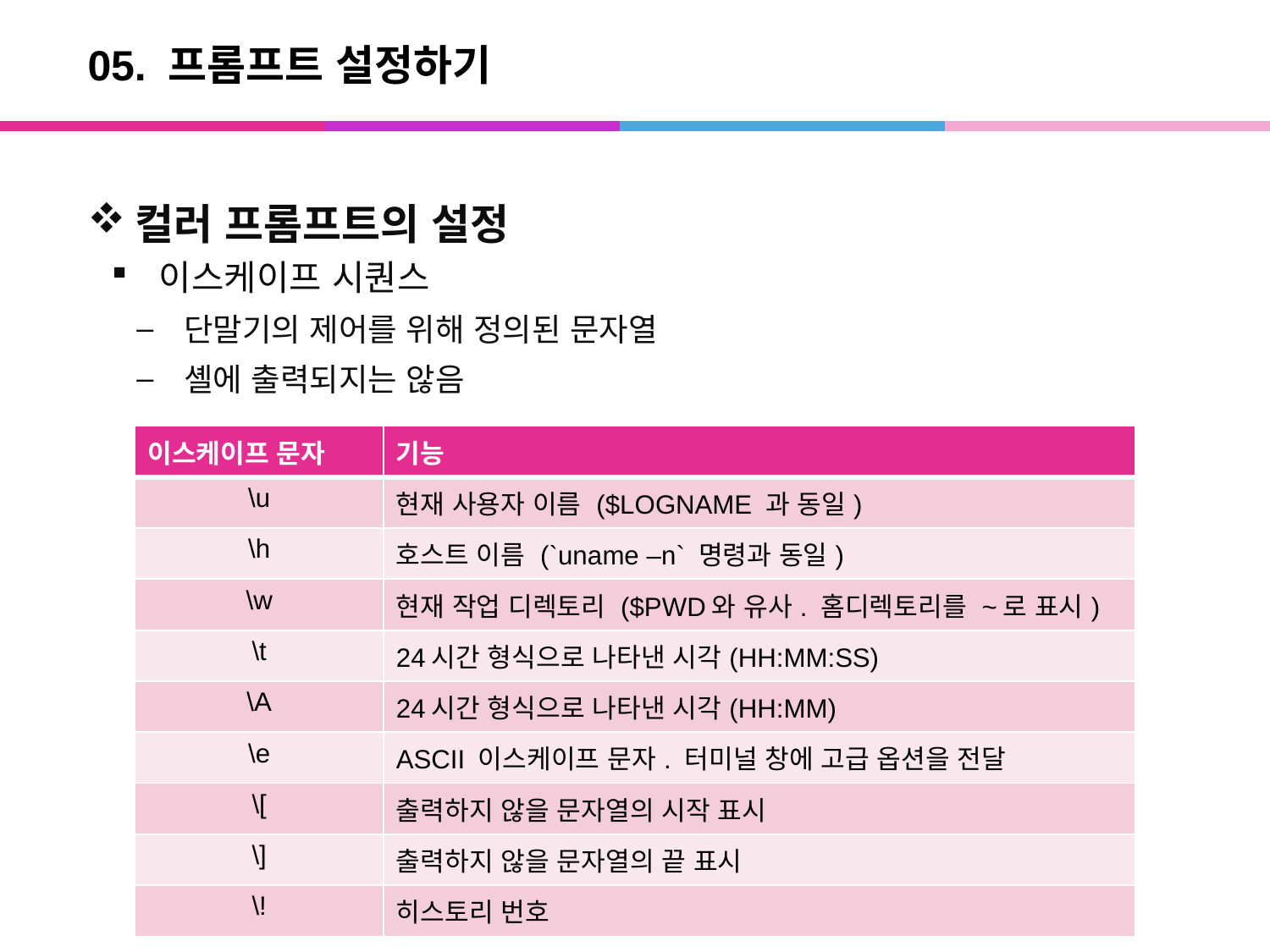

# 05. 프롬프트 설정하기
컬러 프롬프트의 설정
이스케이프 시퀀스
단말기의 제어를 위해 정의된 문자열
셸에 출력되지는 않음

| 이스케이프 문자 | 기능 |
| --- | --- |
| \u | 현재 사용자 이름 ($LOGNAME 과 동일) |
| \h | 호스트 이름 (`uname –n` 명령과 동일) |
| \w | 현재 작업 디렉토리 ($PWD와 유사. 홈디렉토리를 ~로 표시) |
| \t | 24시간 형식으로 나타낸 시각(HH:MM:SS) |
| \A | 24시간 형식으로 나타낸 시각(HH:MM) |
| \e | ASCII 이스케이프 문자. 터미널 창에 고급 옵션을 전달 |
| \[ | 출력하지 않을 문자열의 시작 표시 |
| \] | 출력하지 않을 문자열의 끝 표시 |
| \! | 히스토리 번호 |